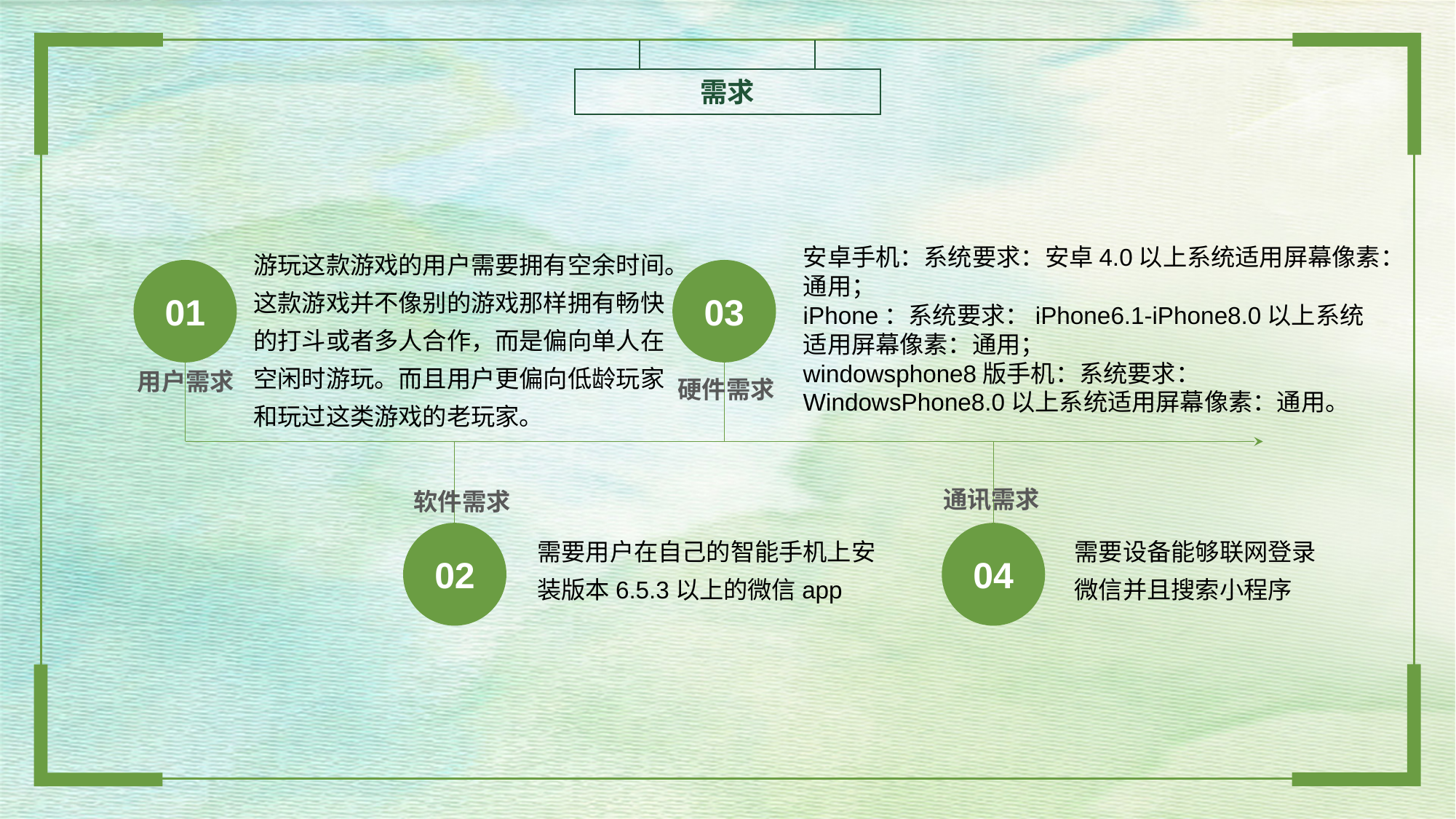

需求
游玩这款游戏的用户需要拥有空余时间。这款游戏并不像别的游戏那样拥有畅快的打斗或者多人合作，而是偏向单人在空闲时游玩。而且用户更偏向低龄玩家和玩过这类游戏的老玩家。
安卓手机：系统要求：安卓4.0以上系统适用屏幕像素：通用；
iPhone：系统要求：iPhone6.1-iPhone8.0以上系统适用屏幕像素：通用；
windowsphone8版手机：系统要求：WindowsPhone8.0以上系统适用屏幕像素：通用。
01
03
用户需求
硬件需求
通讯需求
软件需求
02
需要用户在自己的智能手机上安装版本6.5.3以上的微信app
04
需要设备能够联网登录微信并且搜索小程序